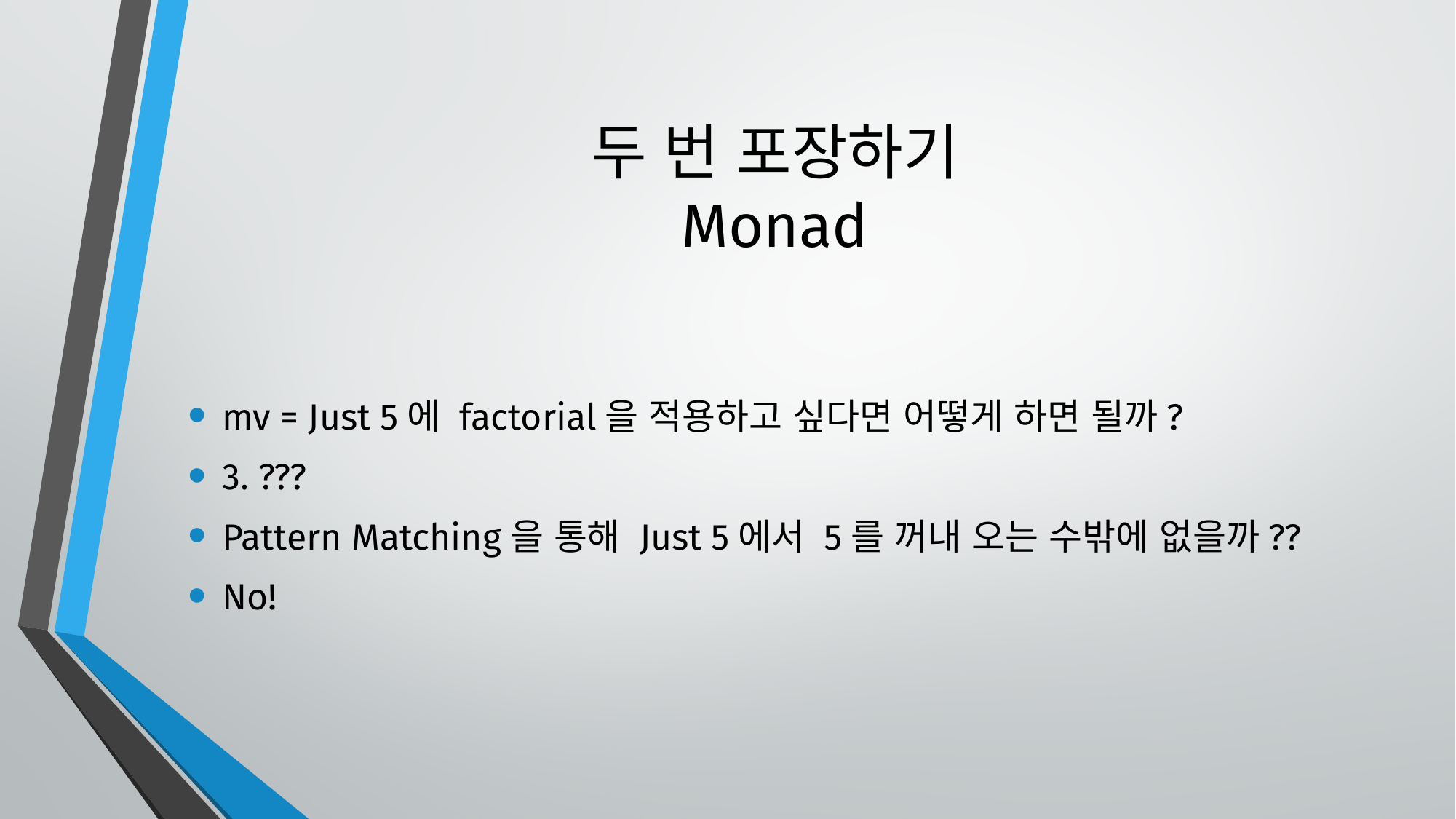

# 두 번 포장하기 Monad
mv = Just 5에 factorial을 적용하고 싶다면 어떻게 하면 될까?
3. ???
Pattern Matching을 통해 Just 5에서 5를 꺼내 오는 수밖에 없을까??
No!